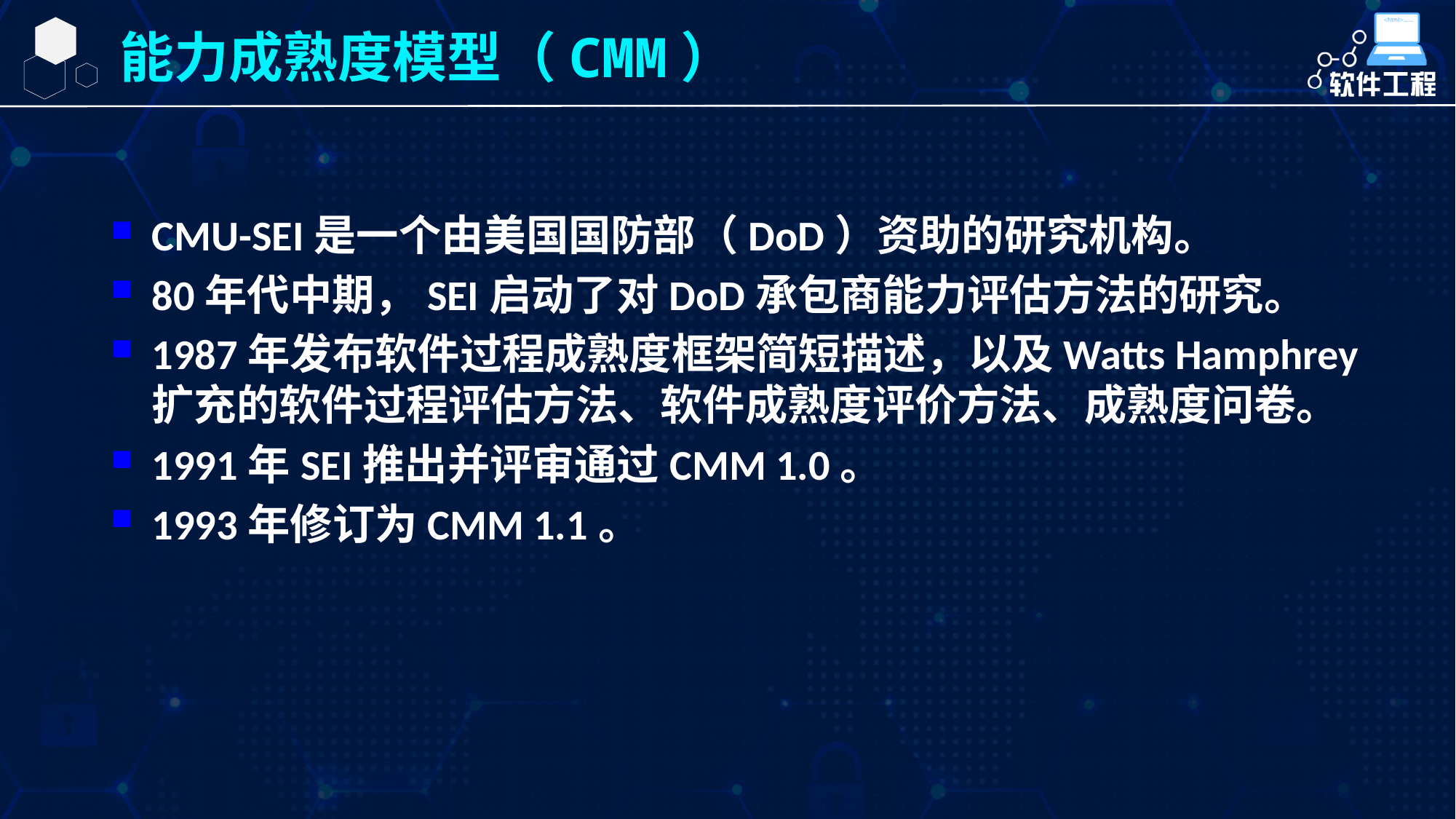

能力成熟度模型（CMM）
CMU-SEI是一个由美国国防部（DoD）资助的研究机构。
80年代中期，SEI启动了对DoD承包商能力评估方法的研究。
1987年发布软件过程成熟度框架简短描述，以及Watts Hamphrey扩充的软件过程评估方法、软件成熟度评价方法、成熟度问卷。
1991年SEI推出并评审通过CMM 1.0。
1993年修订为CMM 1.1。